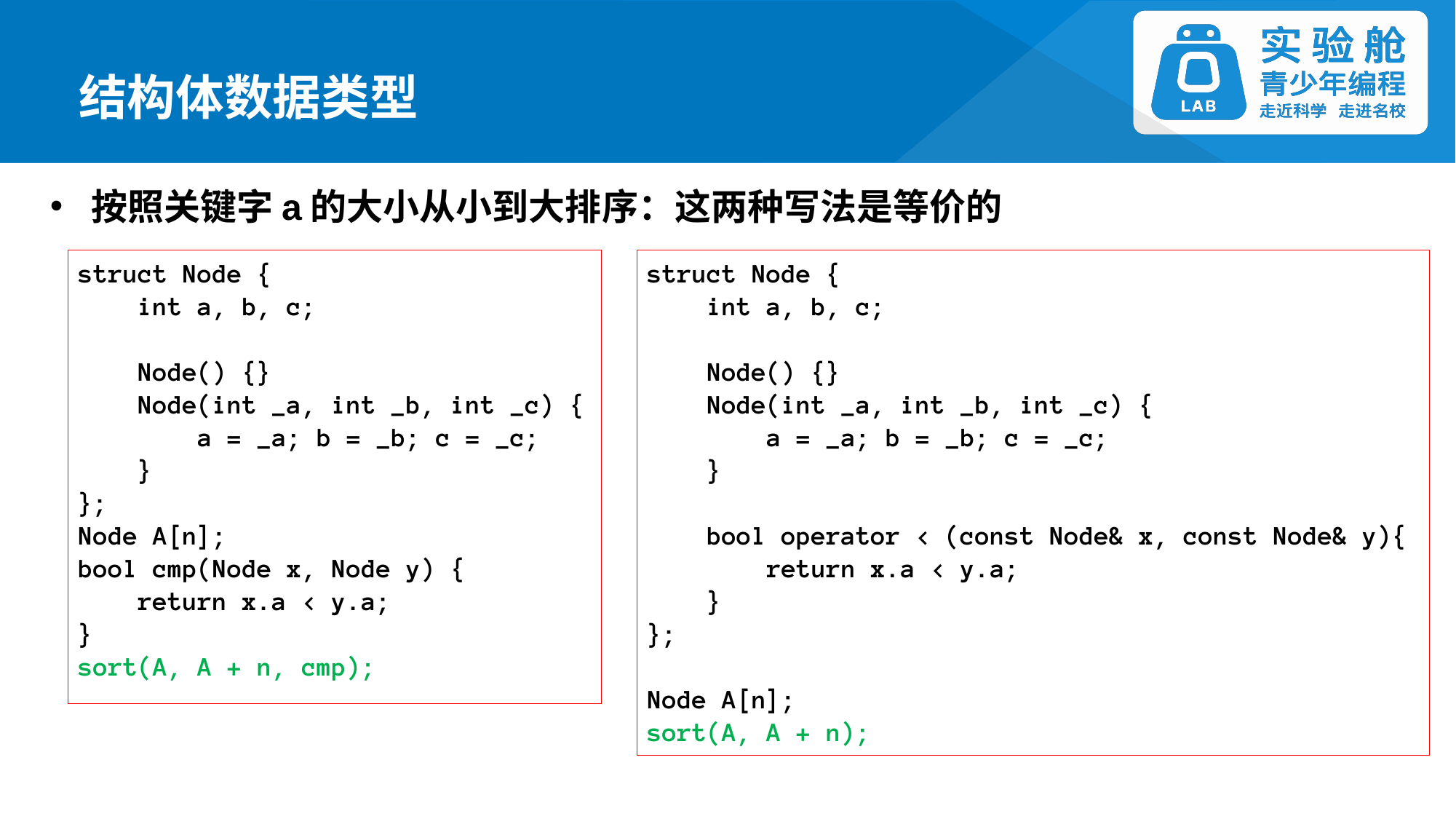

结构体数据类型
按照关键字a的大小从小到大排序：这两种写法是等价的
struct Node {
    int a, b, c;

    Node() {}
    Node(int _a, int _b, int _c) {
        a = _a; b = _b; c = _c;
    }
};
Node A[n];
bool cmp(Node x, Node y) {
    return x.a < y.a;
}
sort(A, A + n, cmp);
struct Node {
    int a, b, c;

    Node() {}
    Node(int _a, int _b, int _c) {
        a = _a; b = _b; c = _c;
    }

    bool operator < (const Node& x, const Node& y){
        return x.a < y.a;
    }
};

Node A[n];
sort(A, A + n);